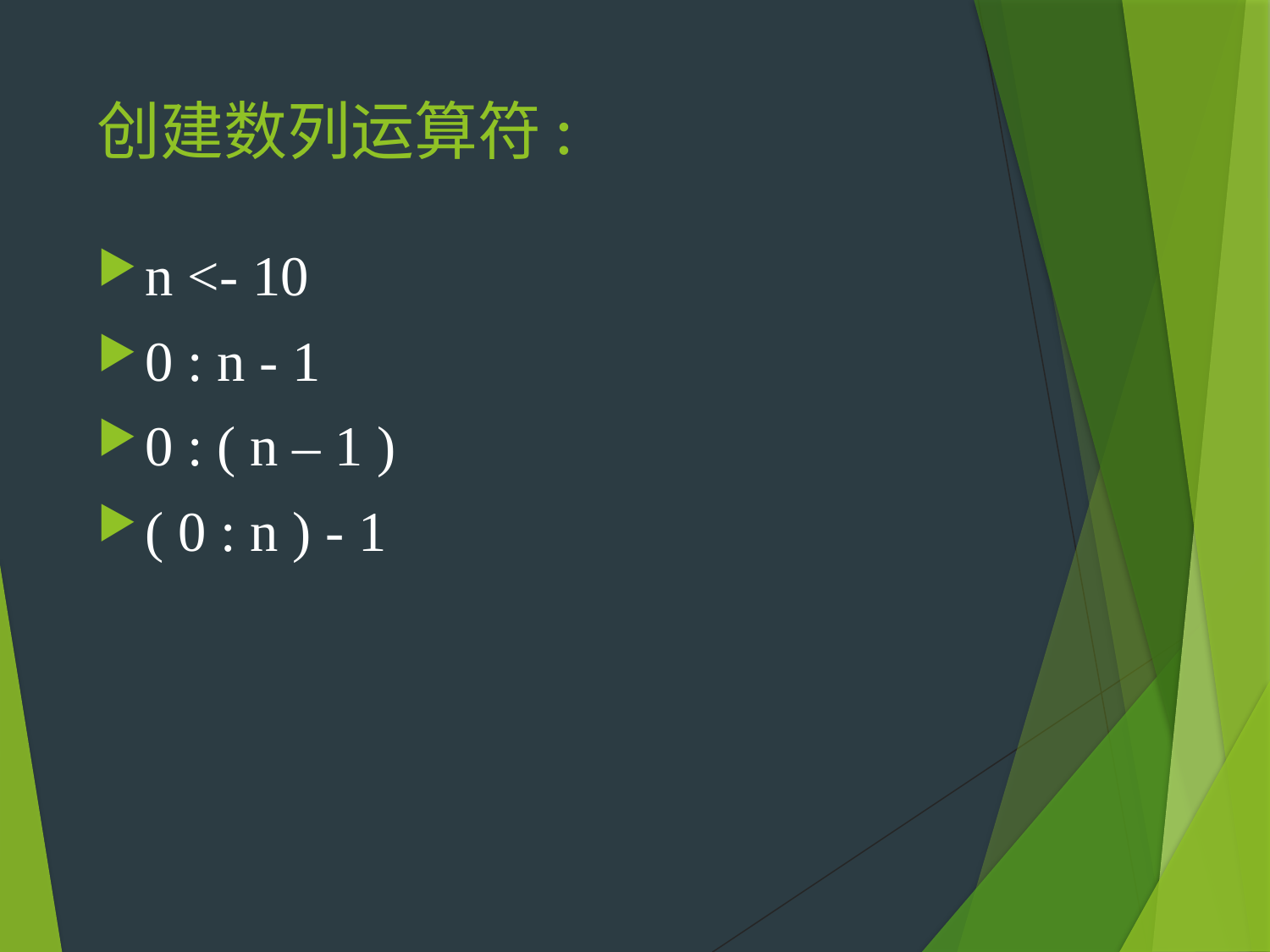

# 创建数列运算符:
n <- 10
0 : n - 1
0 : ( n – 1 )
( 0 : n ) - 1